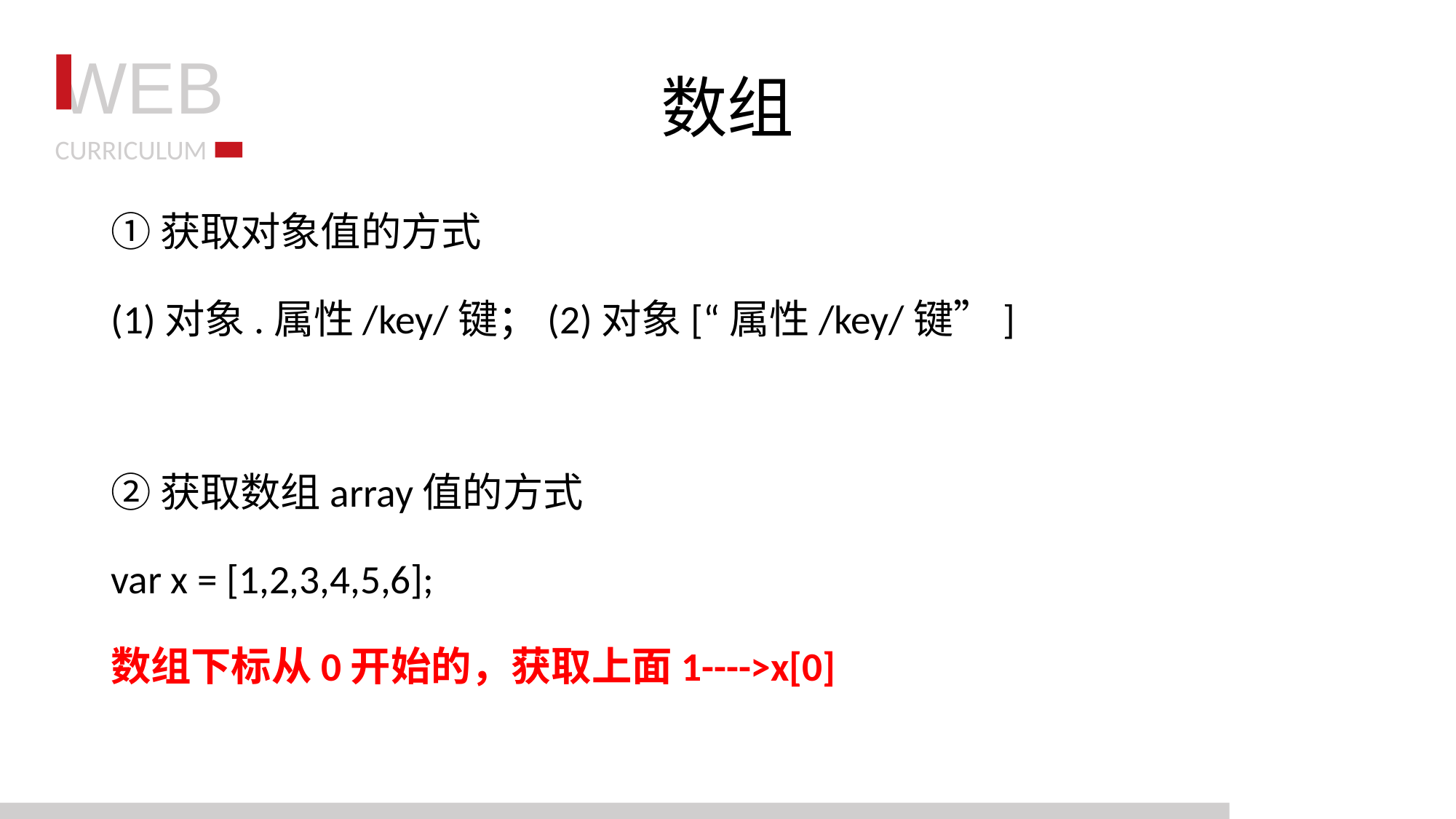

# 数组
①获取对象值的方式
(1)对象.属性/key/键；(2)对象[“属性/key/键”]

②获取数组array值的方式
var x = [1,2,3,4,5,6];
数组下标从0开始的，获取上面1---->x[0]